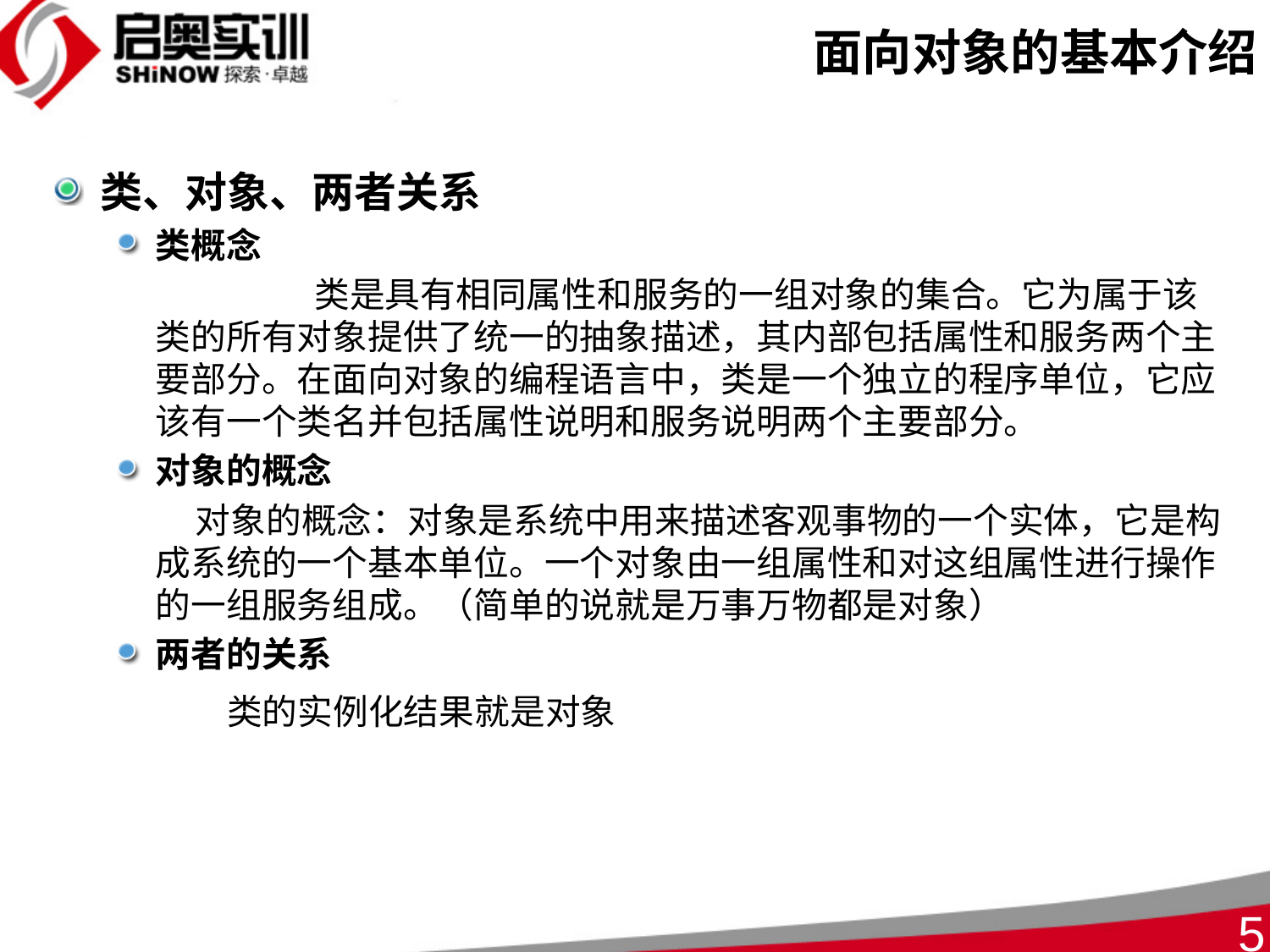

# 面向对象的基本介绍
类、对象、两者关系
类概念
		   类是具有相同属性和服务的一组对象的集合。它为属于该类的所有对象提供了统一的抽象描述，其内部包括属性和服务两个主要部分。在面向对象的编程语言中，类是一个独立的程序单位，它应该有一个类名并包括属性说明和服务说明两个主要部分。
对象的概念
	    对象的概念：对象是系统中用来描述客观事物的一个实体，它是构成系统的一个基本单位。一个对象由一组属性和对这组属性进行操作的一组服务组成。（简单的说就是万事万物都是对象）
两者的关系
		类的实例化结果就是对象

5